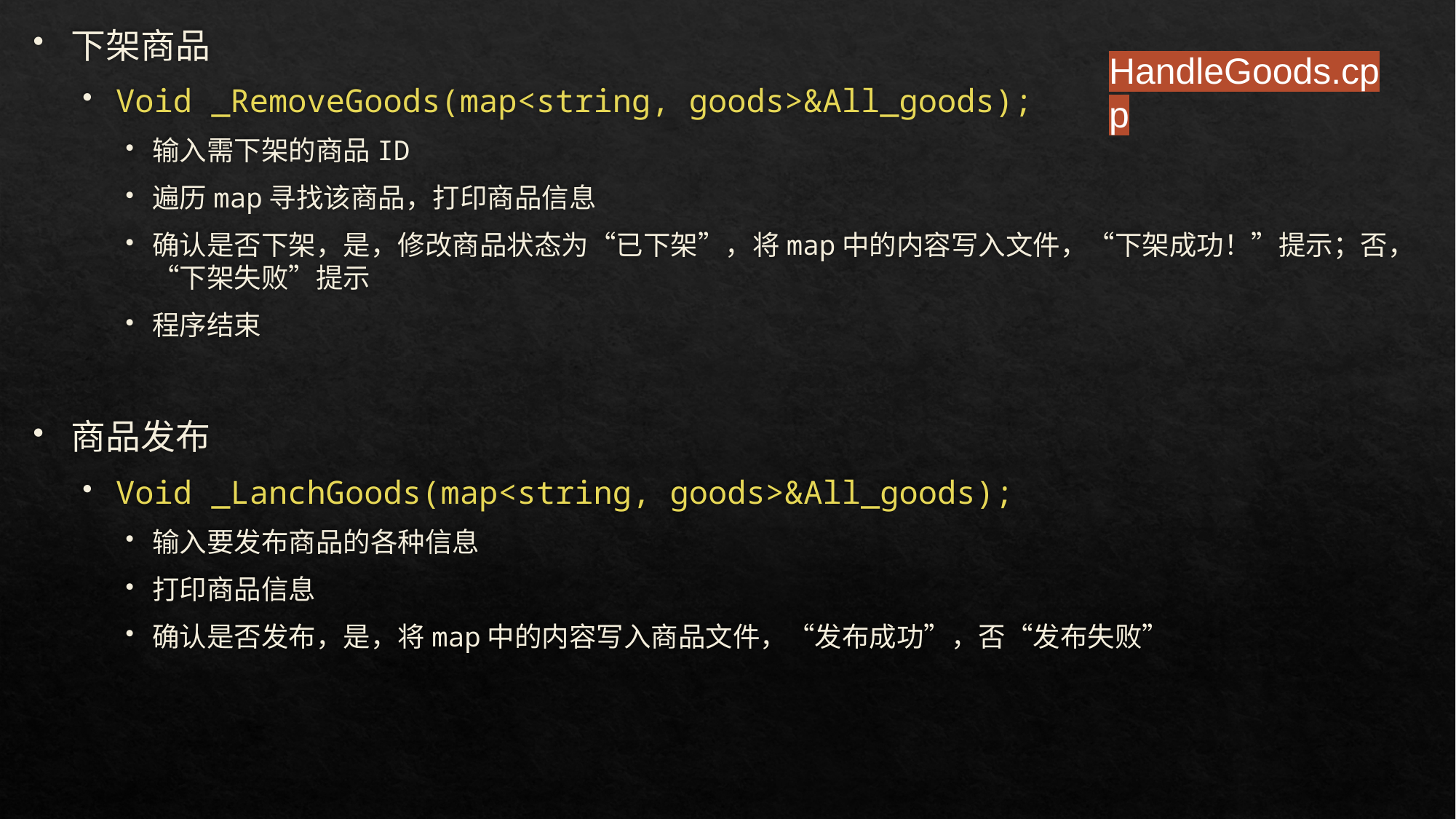

下架商品
Void _RemoveGoods(map<string, goods>&All_goods);
输入需下架的商品ID
遍历map寻找该商品，打印商品信息
确认是否下架，是，修改商品状态为“已下架”，将map中的内容写入文件，“下架成功！”提示；否，“下架失败”提示
程序结束

商品发布
Void _LanchGoods(map<string, goods>&All_goods);
输入要发布商品的各种信息
打印商品信息
确认是否发布，是，将map中的内容写入商品文件，“发布成功”，否“发布失败”

HandleGoods.cpp